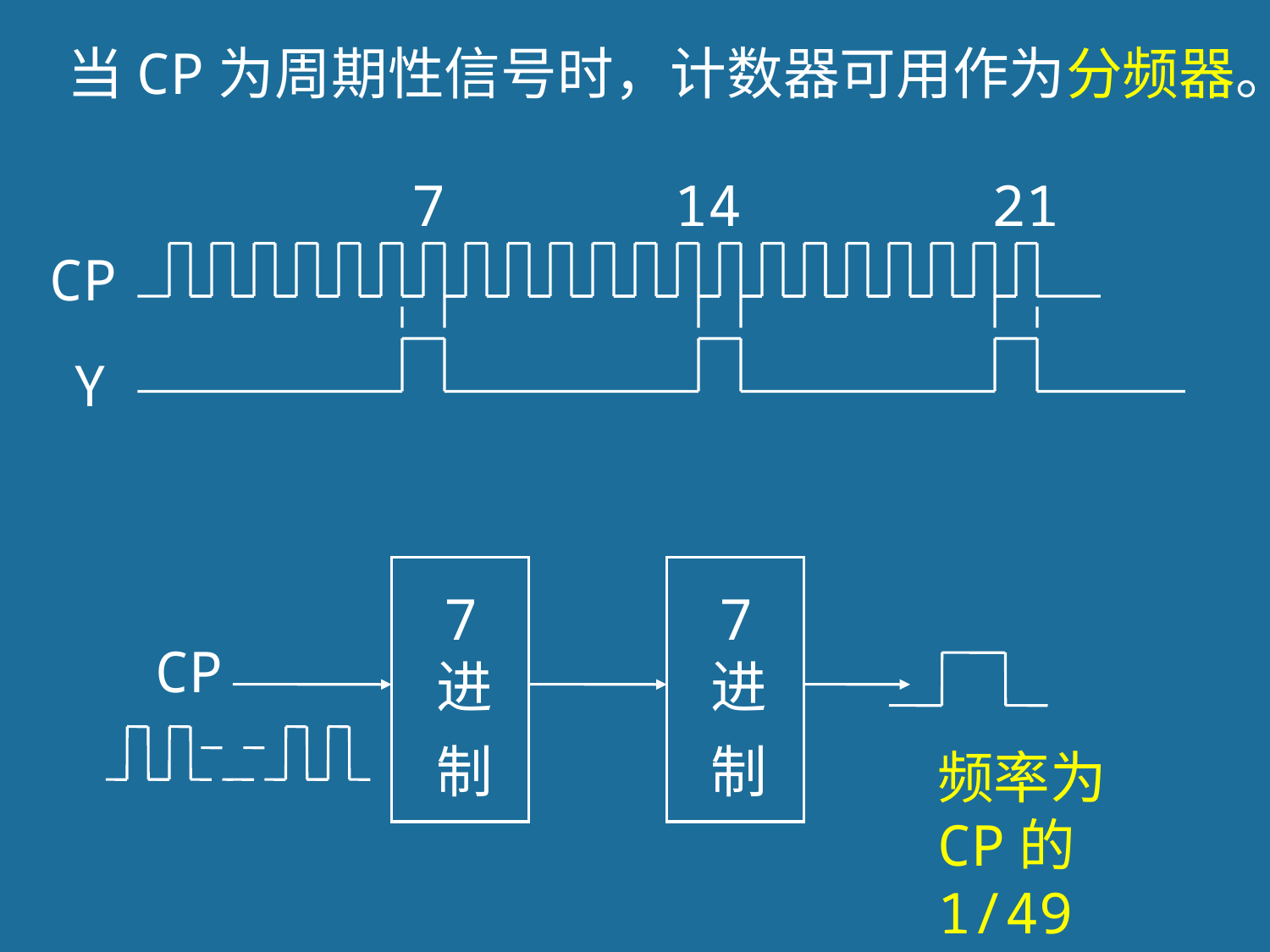

当CP为周期性信号时，计数器可用作为分频器。
7
14
21
CP

Y

7
7
CP
进
进

制
制

频率为CP的1/49
28